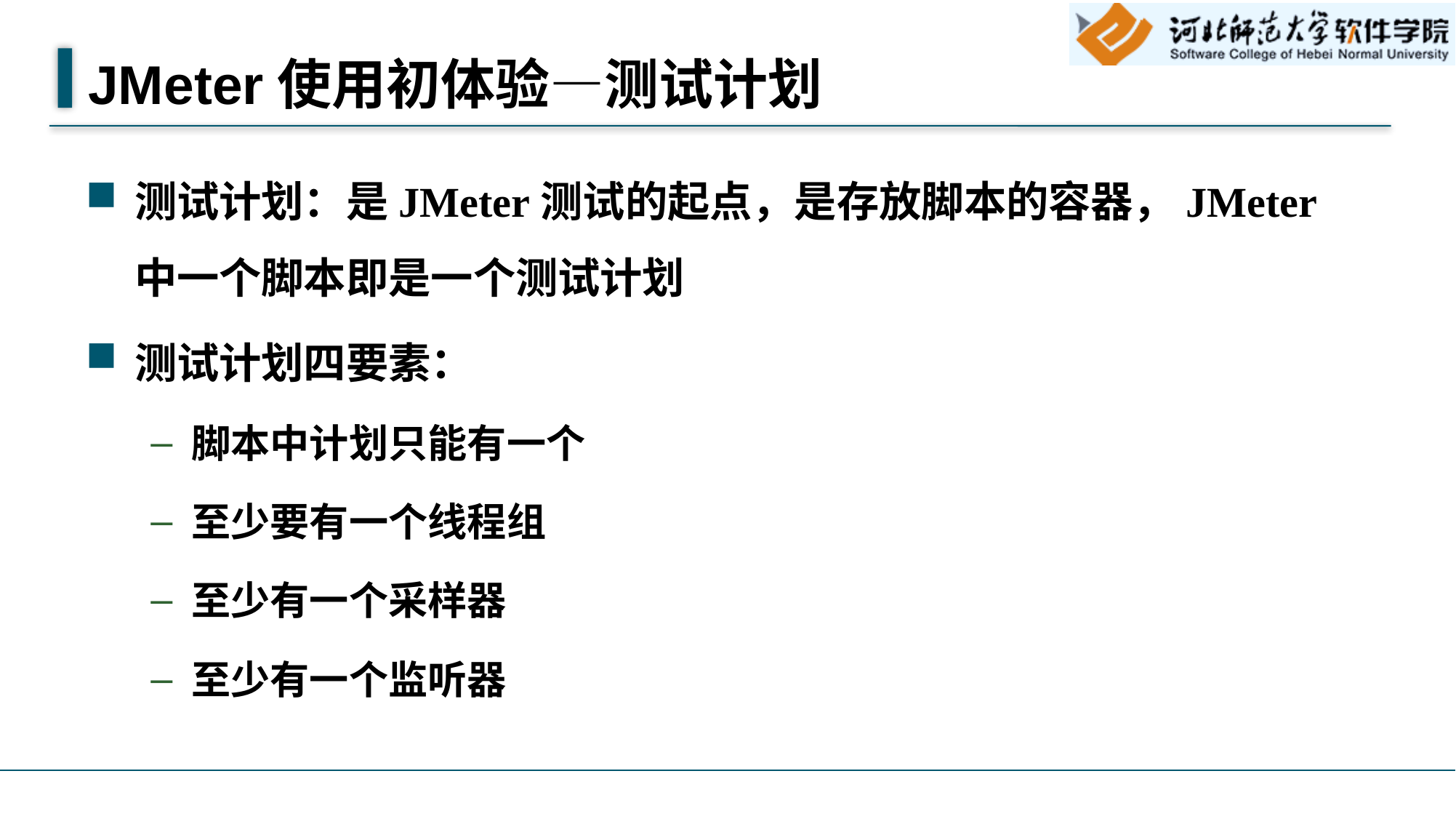

# JMeter使用初体验—测试计划
测试计划：是JMeter测试的起点，是存放脚本的容器，JMeter中一个脚本即是一个测试计划
测试计划四要素：
脚本中计划只能有一个
至少要有一个线程组
至少有一个采样器
至少有一个监听器